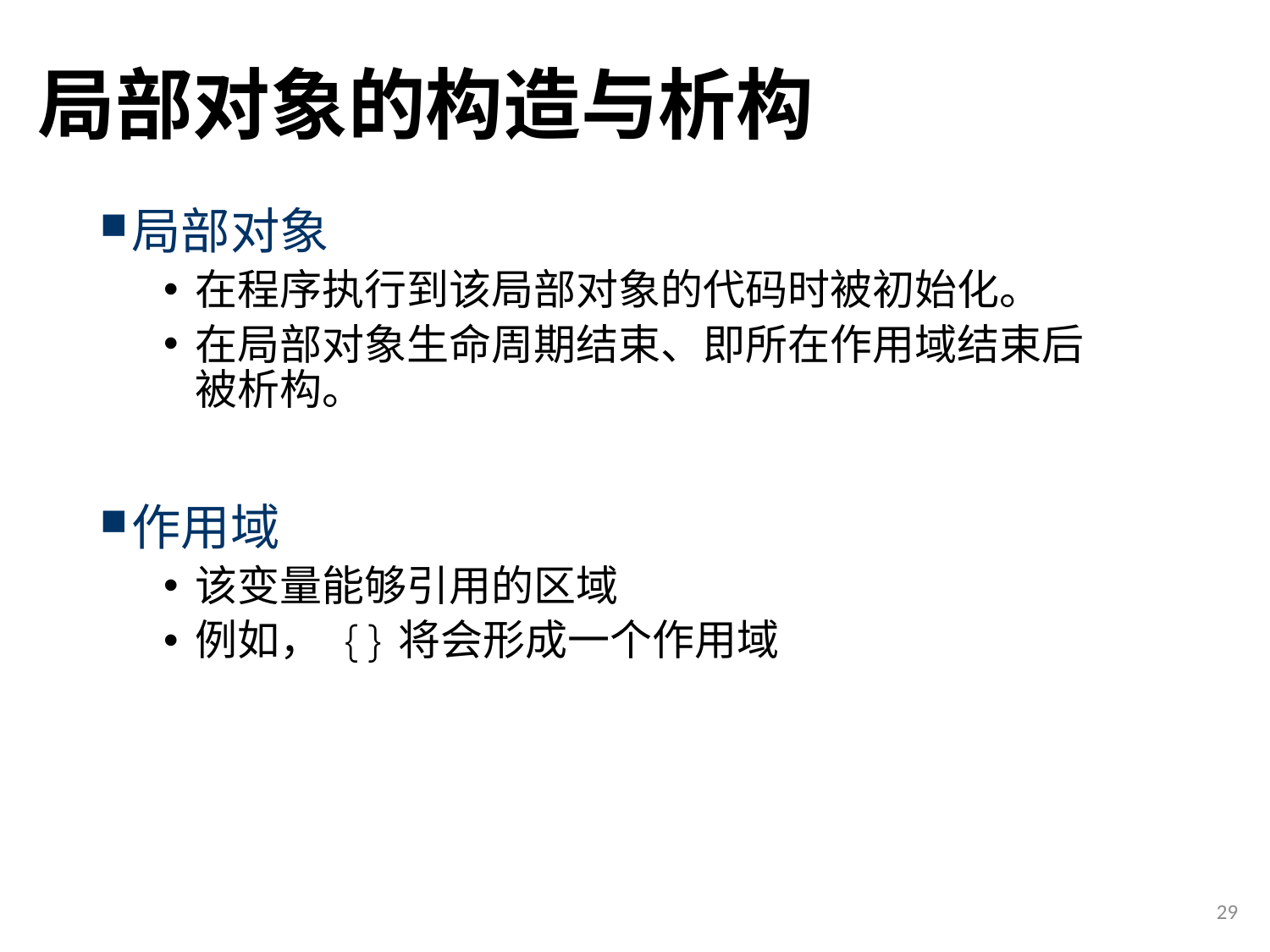

# 局部对象的构造与析构
局部对象
在程序执行到该局部对象的代码时被初始化。
在局部对象生命周期结束、即所在作用域结束后被析构。

作用域
该变量能够引用的区域
例如， {}将会形成一个作用域

29